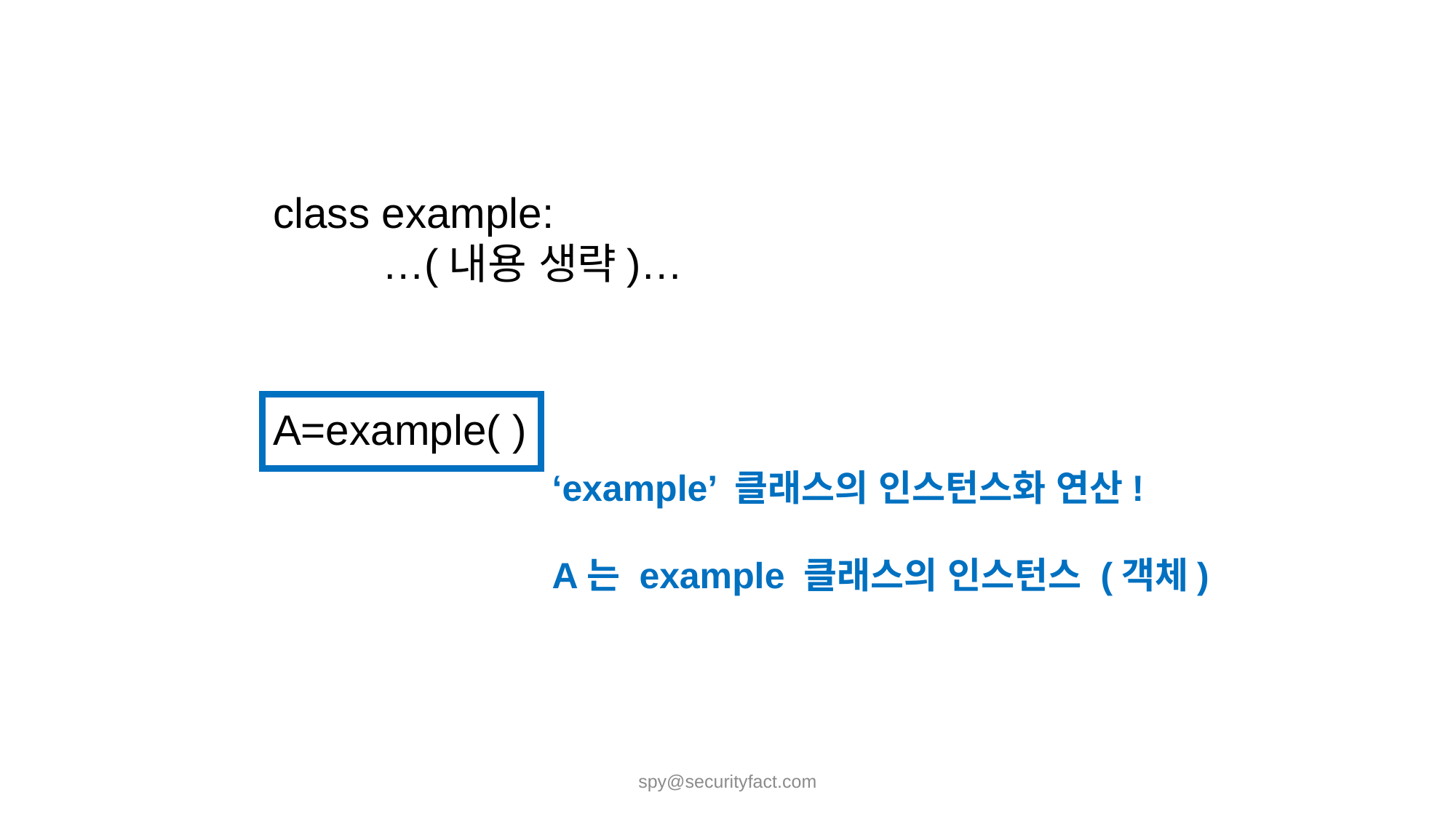

class example:
	…(내용 생략)…

A=example( )
‘example’ 클래스의 인스턴스화 연산!

A는 example 클래스의 인스턴스 (객체)
spy@securityfact.com